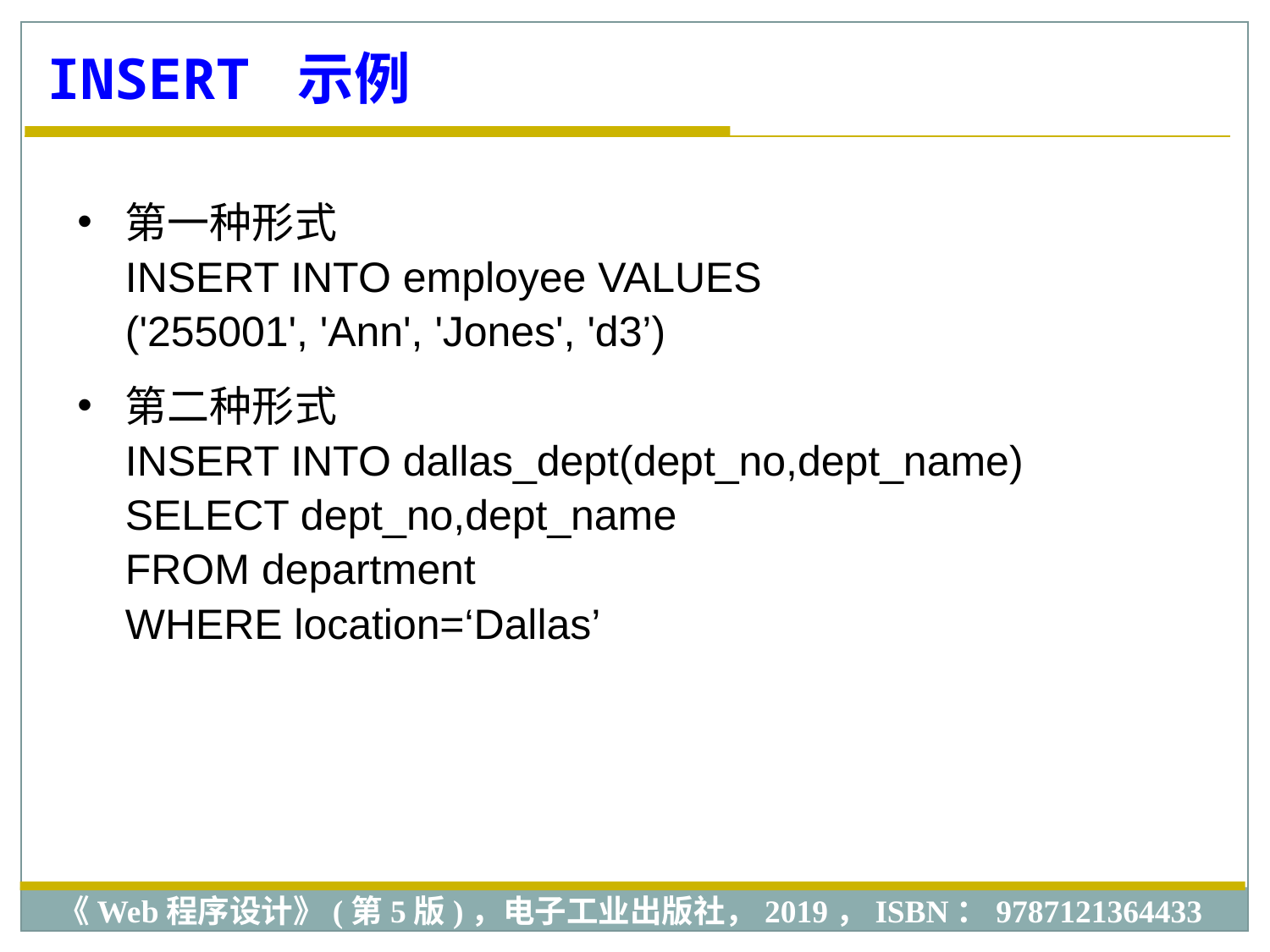

INSERT 示例
第一种形式
	INSERT INTO employee VALUES
	('255001', 'Ann', 'Jones', 'd3’)
第二种形式
	INSERT INTO dallas_dept(dept_no,dept_name)
	SELECT dept_no,dept_name
	FROM department
	WHERE location=‘Dallas’